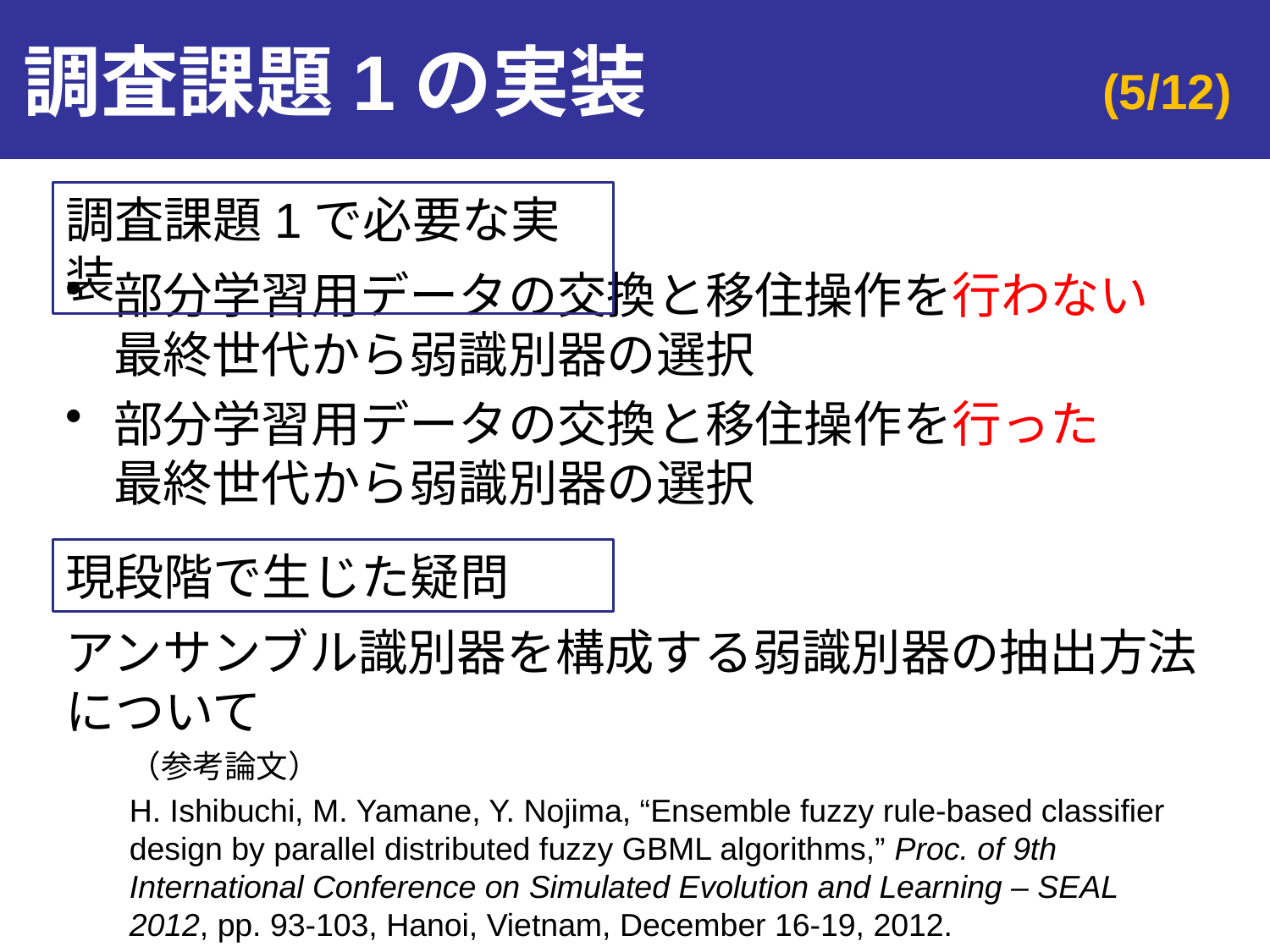

# 調査課題1の実装
調査課題1で必要な実装
部分学習用データの交換と移住操作を行わない
最終世代から弱識別器の選択
部分学習用データの交換と移住操作を行った
最終世代から弱識別器の選択

現段階で生じた疑問
アンサンブル識別器を構成する弱識別器の抽出方法について
（参考論文）
H. Ishibuchi, M. Yamane, Y. Nojima, “Ensemble fuzzy rule-based classifier design by parallel distributed fuzzy GBML algorithms,” Proc. of 9th International Conference on Simulated Evolution and Learning – SEAL 2012, pp. 93-103, Hanoi, Vietnam, December 16-19, 2012.